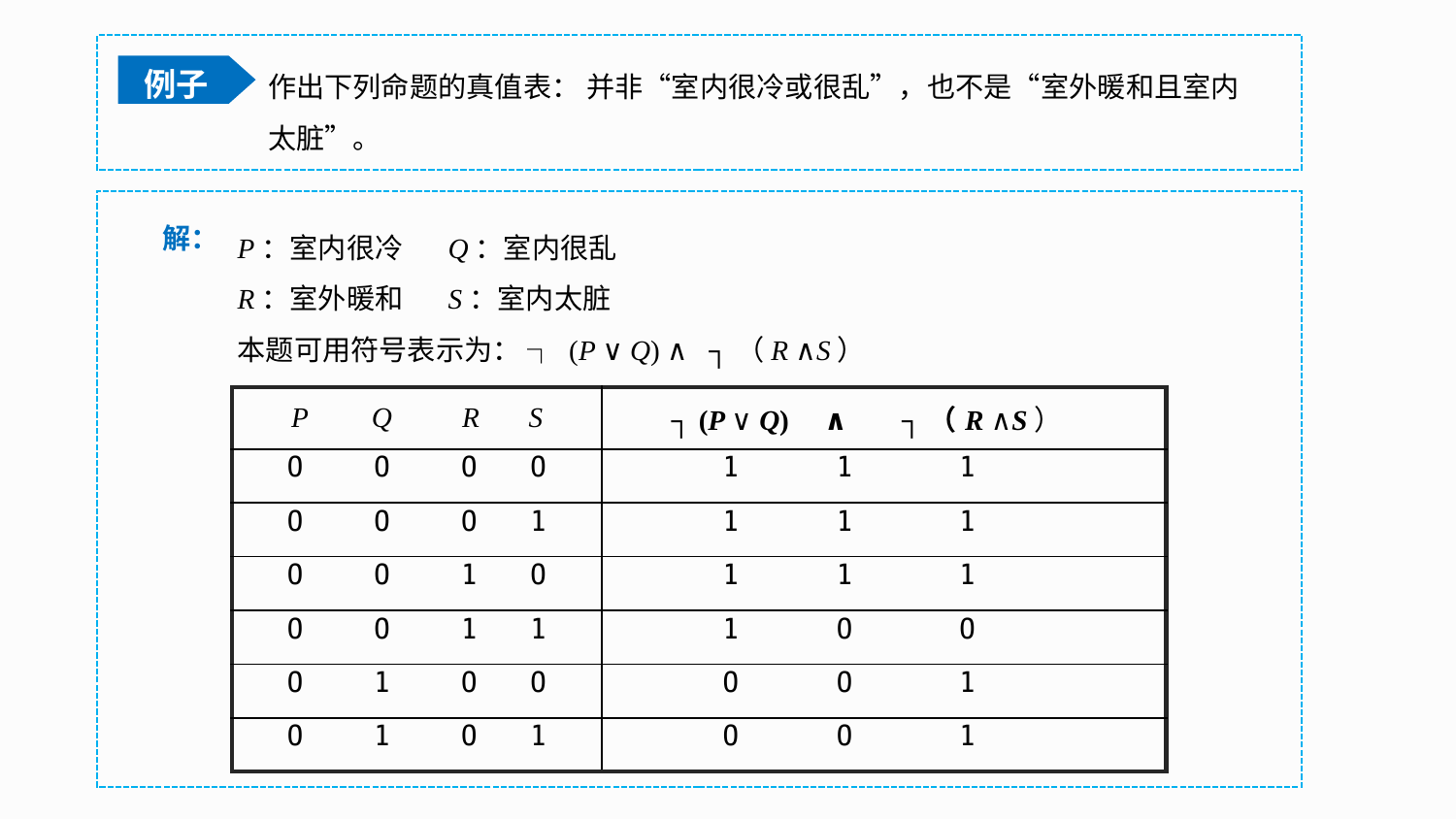

作出下列命题的真值表： 并非“室内很冷或很乱”，也不是“室外暖和且室内太脏”。
例子

解：
P：室内很冷      Q：室内很乱
R：室外暖和      S：室内太脏
本题可用符号表示为： ┐ (P ∨ Q) ∧   ┐（R ∧S）
| P Q R S | ┐ (P ∨ Q) ∧ ┐（R ∧S） |
| --- | --- |
| 0 0 0 0 | 1 1 1 |
| 0 0 0 1 | 1 1 1 |
| 0 0 1 0 | 1 1 1 |
| 0 0 1 1 | 1 0 0 |
| 0 1 0 0 | 0 0 1 |
| 0 1 0 1 | 0 0 1 |